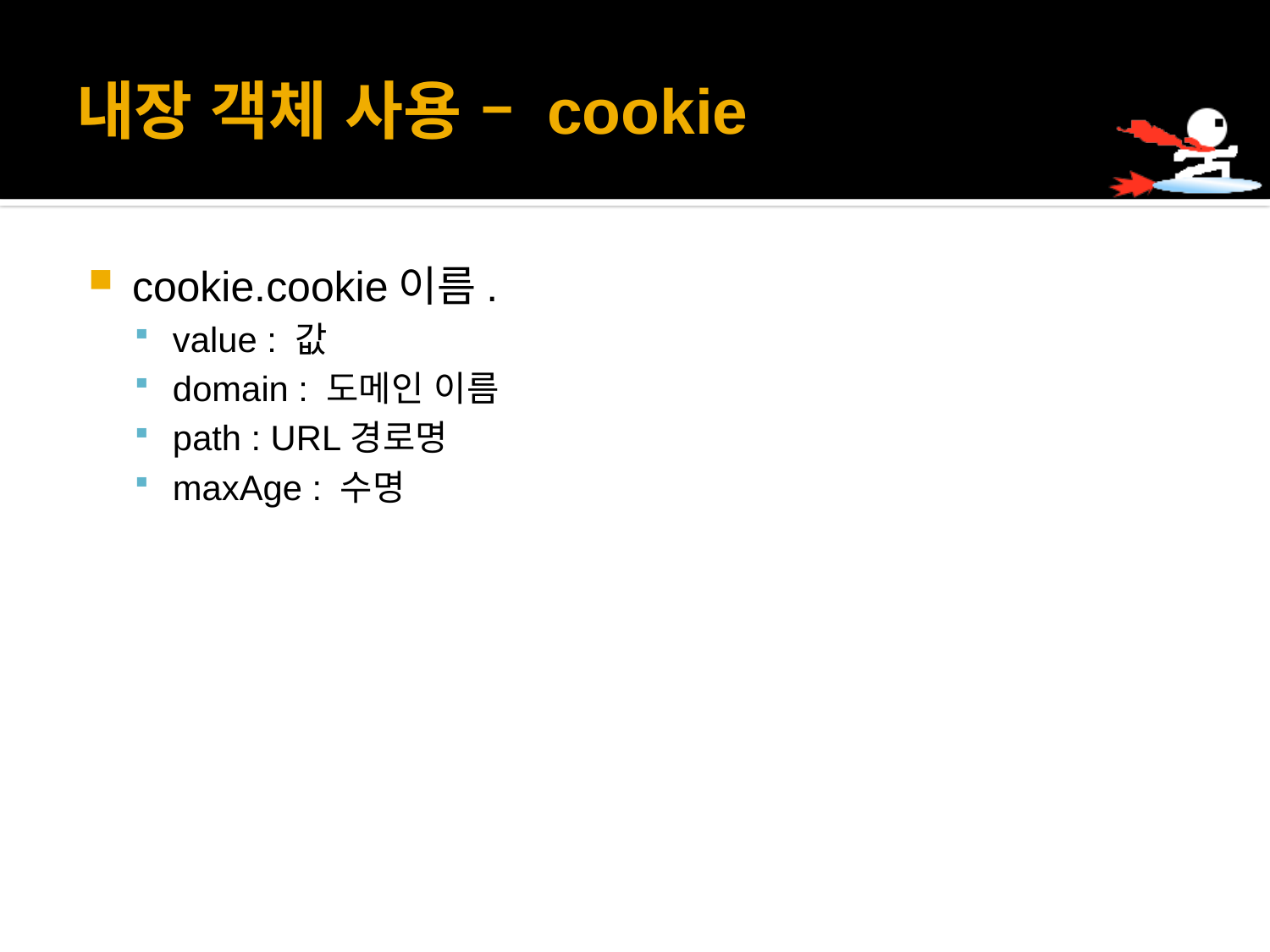

# 내장 객체 사용 – cookie
cookie.cookie이름.
value : 값
domain : 도메인 이름
path : URL경로명
maxAge : 수명